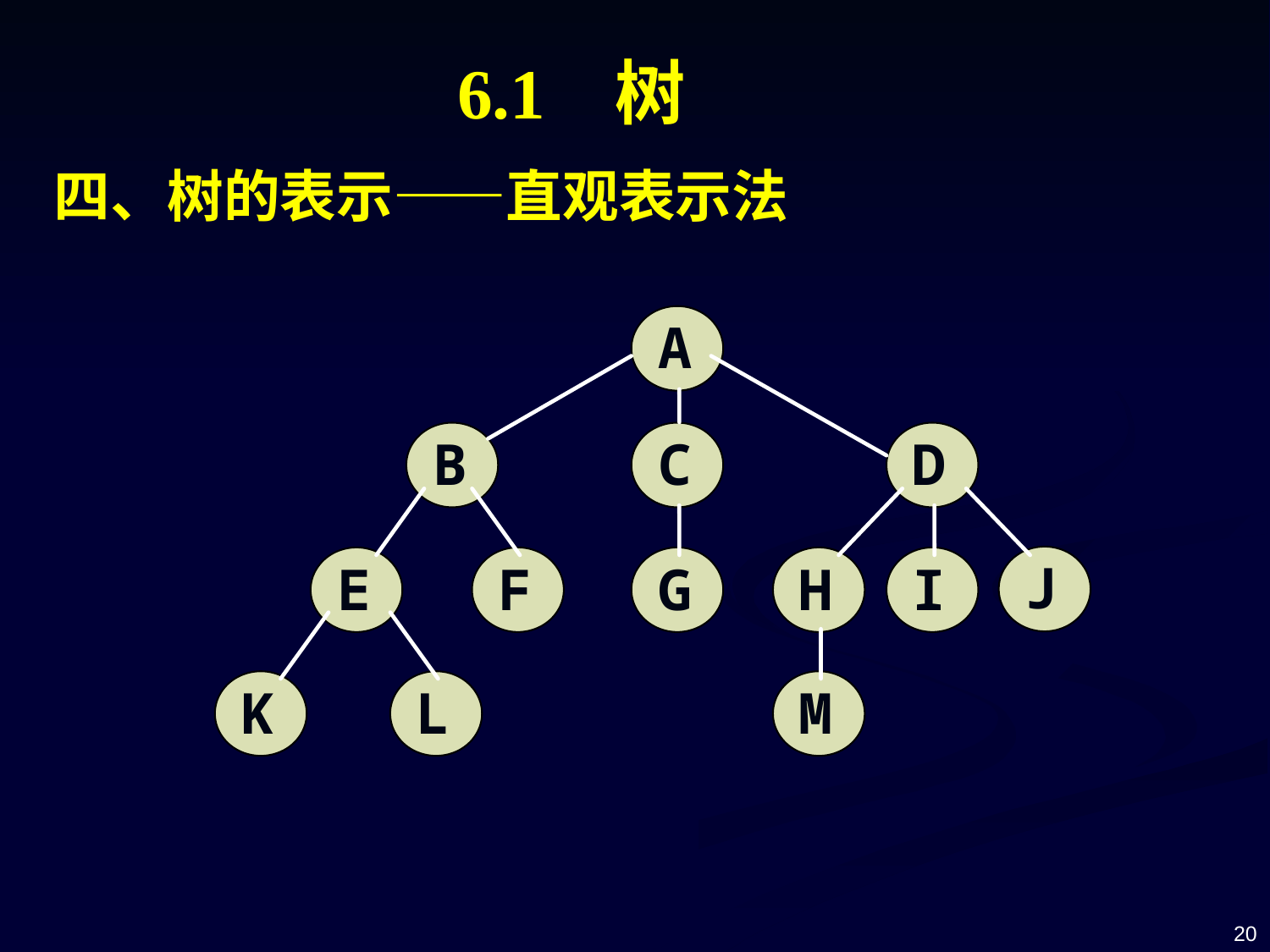

6.1   树
四、树的表示——直观表示法

A

B

C

D

J

E

F

G

H

I

K

L

M
20